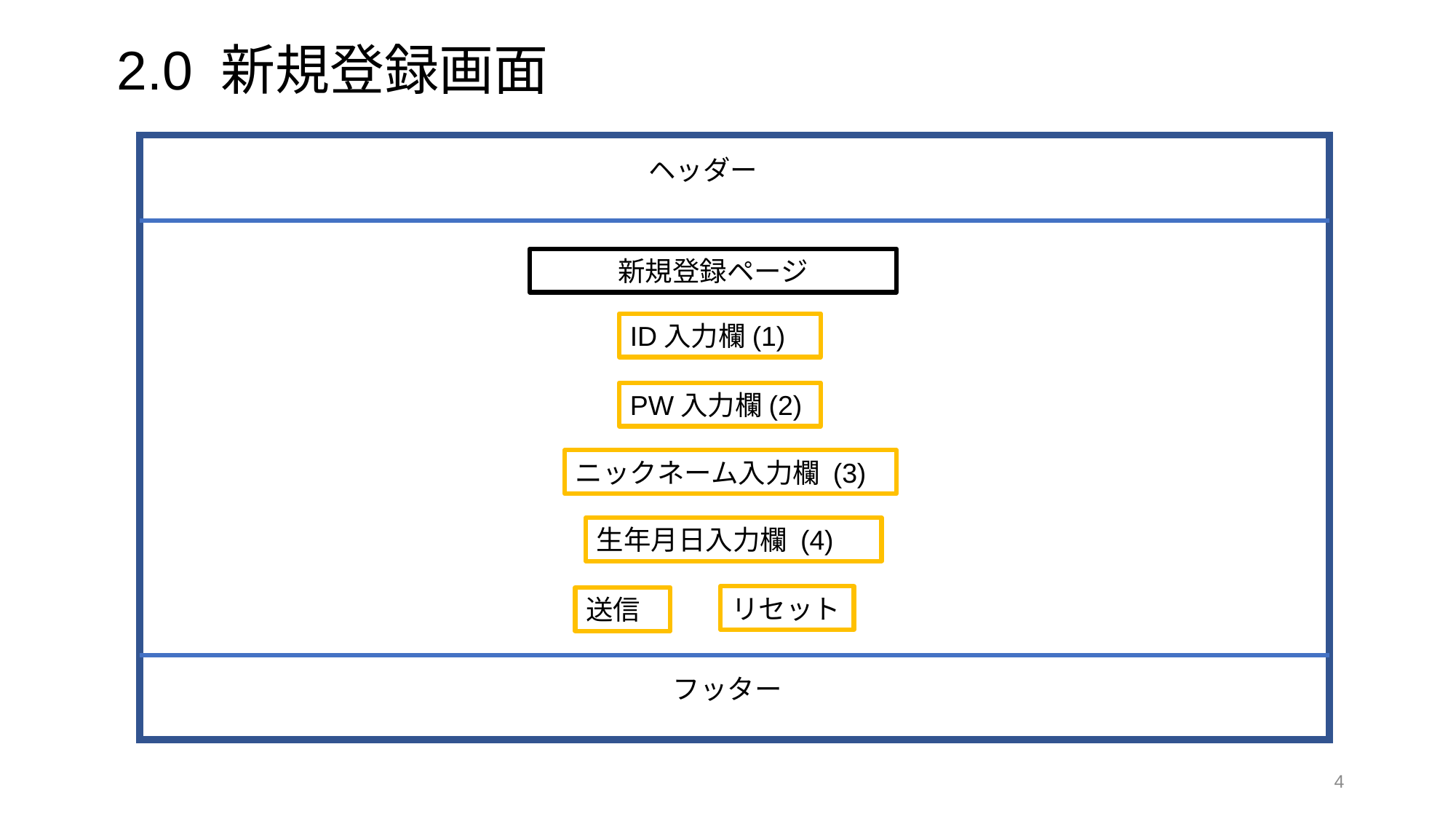

2.0 新規登録画面

ヘッダー
新規登録ページ
ID入力欄(1)
PW入力欄(2)
ニックネーム入力欄 (3)
生年月日入力欄 (4)
リセット
送信
フッター
4